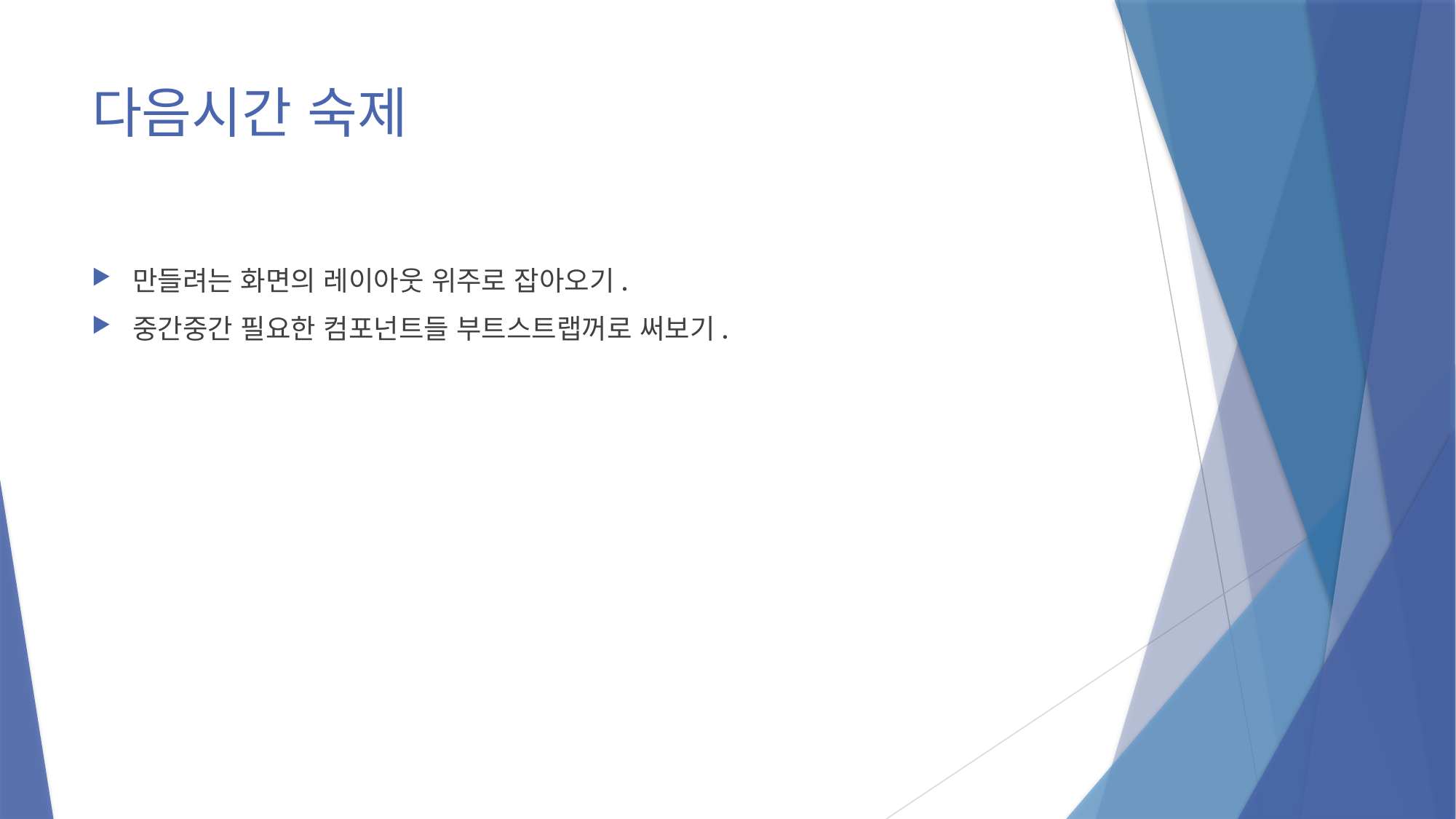

# 다음시간 숙제
만들려는 화면의 레이아웃 위주로 잡아오기.
중간중간 필요한 컴포넌트들 부트스트랩꺼로 써보기.